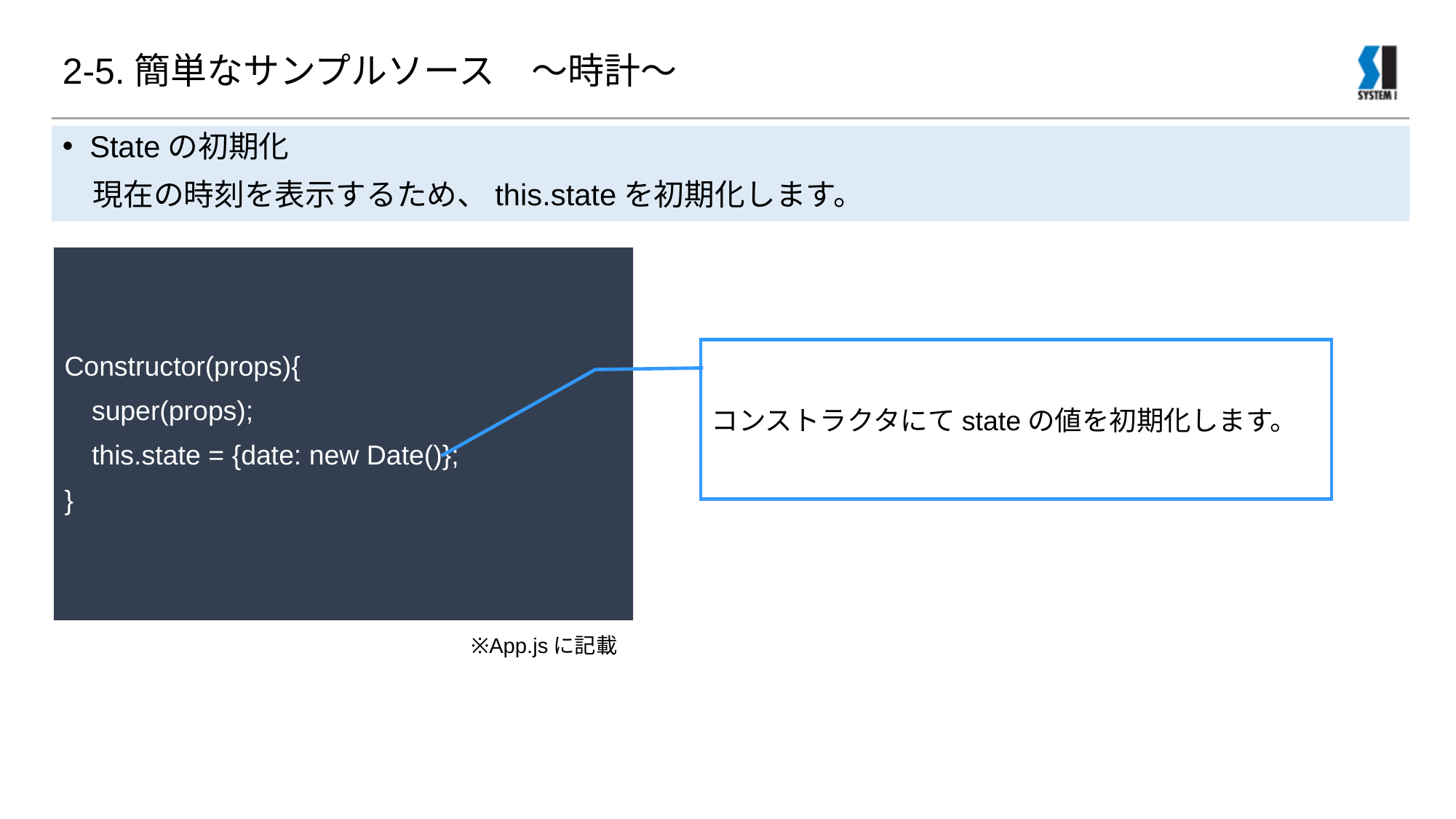

# 2-5.簡単なサンプルソース　～時計～
Stateの初期化
　現在の時刻を表示するため、this.stateを初期化します。
Constructor(props){
	super(props);
	this.state = {date: new Date()};
}
コンストラクタにてstateの値を初期化します。
※App.jsに記載